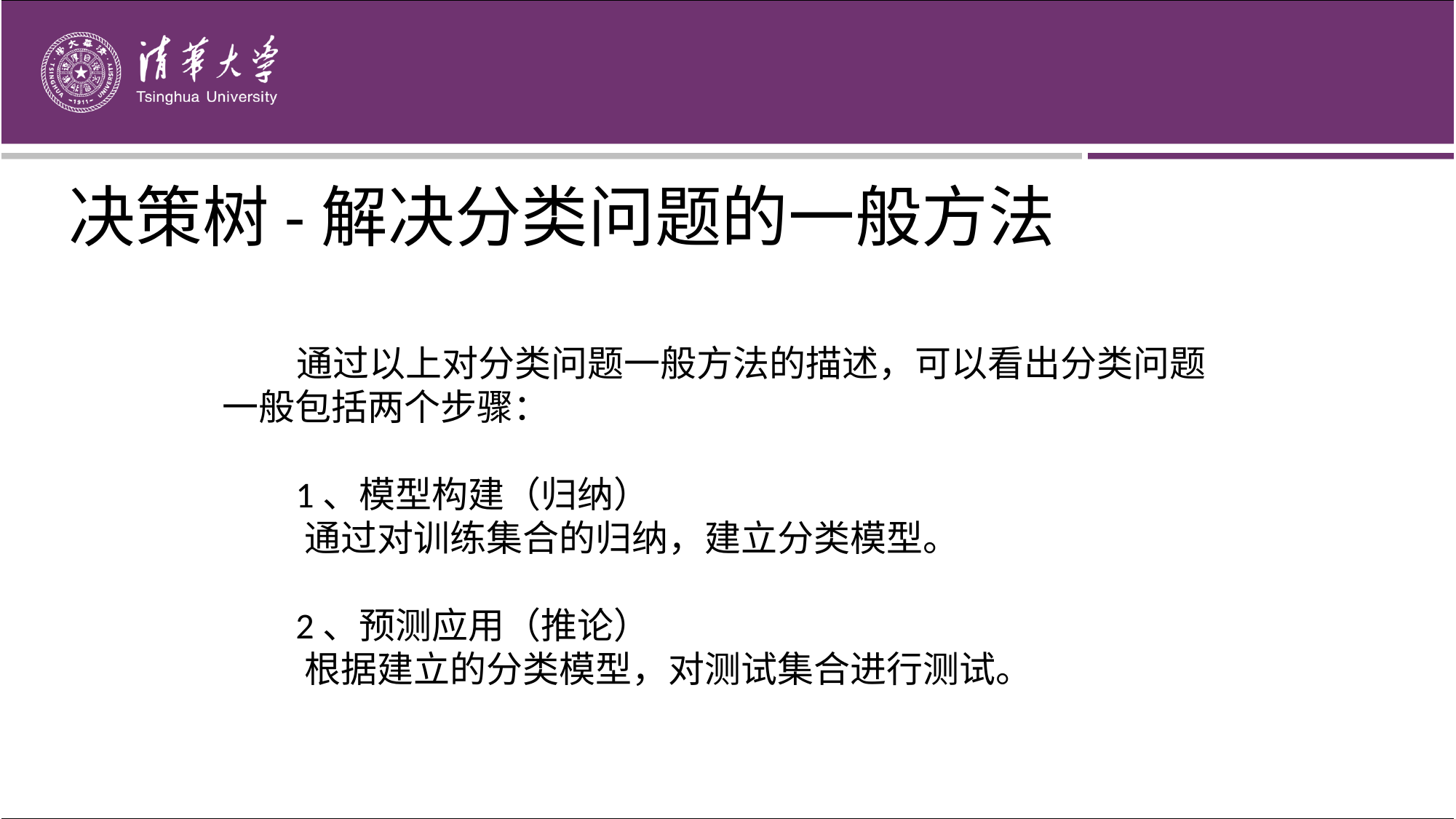

决策树-解决分类问题的一般方法
        通过以上对分类问题一般方法的描述，可以看出分类问题
一般包括两个步骤：

         1、模型构建（归纳）
         通过对训练集合的归纳，建立分类模型。

         2、预测应用（推论）
         根据建立的分类模型，对测试集合进行测试。